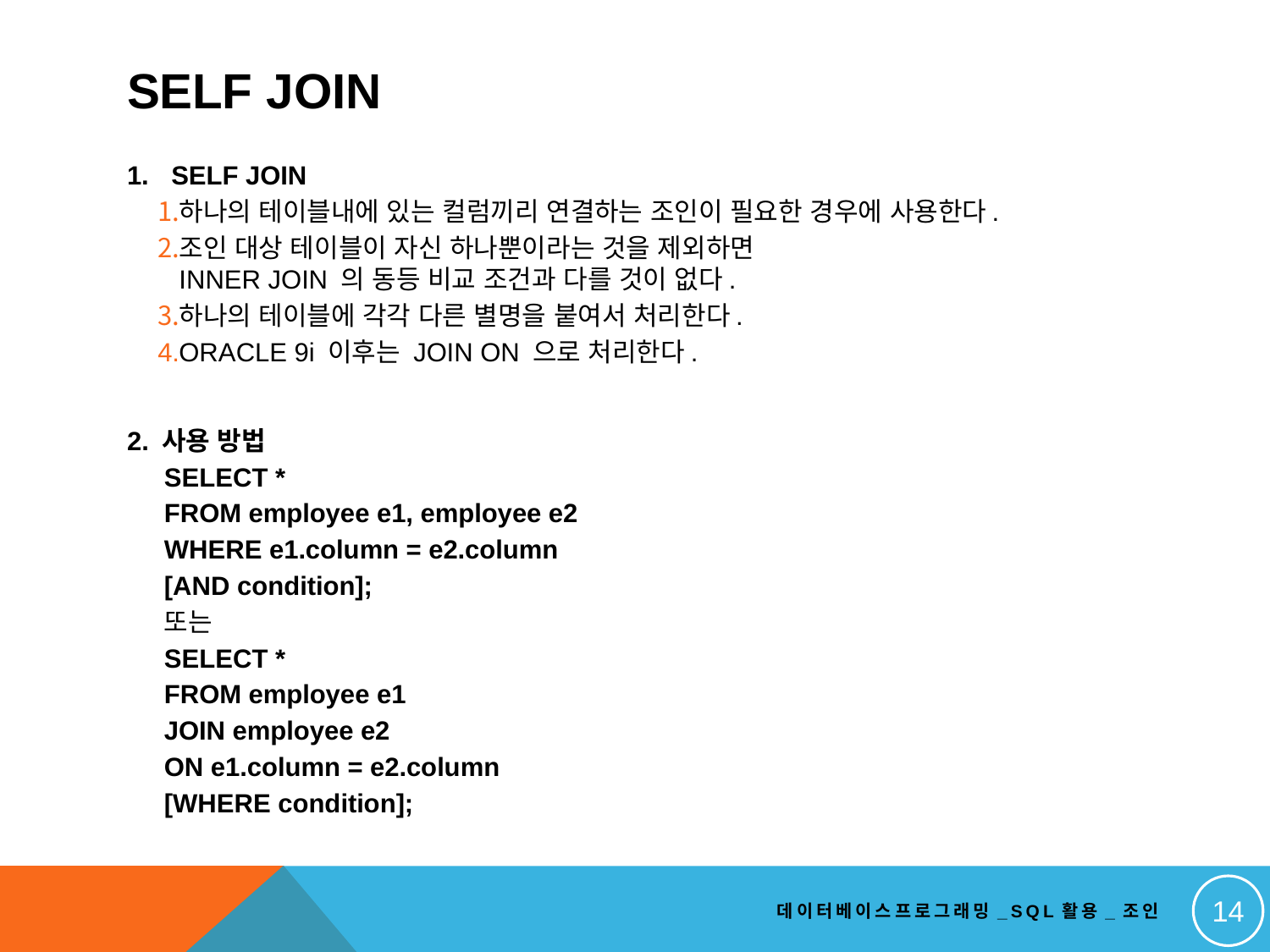

# SELF JOIN
SELF JOIN
하나의 테이블내에 있는 컬럼끼리 연결하는 조인이 필요한 경우에 사용한다.
조인 대상 테이블이 자신 하나뿐이라는 것을 제외하면
INNER JOIN 의 동등 비교 조건과 다를 것이 없다.
하나의 테이블에 각각 다른 별명을 붙여서 처리한다.
ORACLE 9i 이후는 JOIN ON 으로 처리한다.

2. 사용 방법
SELECT *
FROM employee e1, employee e2
WHERE e1.column = e2.column
[AND condition];
또는
SELECT *
FROM employee e1
JOIN employee e2
ON e1.column = e2.column
[WHERE condition];
14
데이터베이스프로그래밍_SQL활용_조인